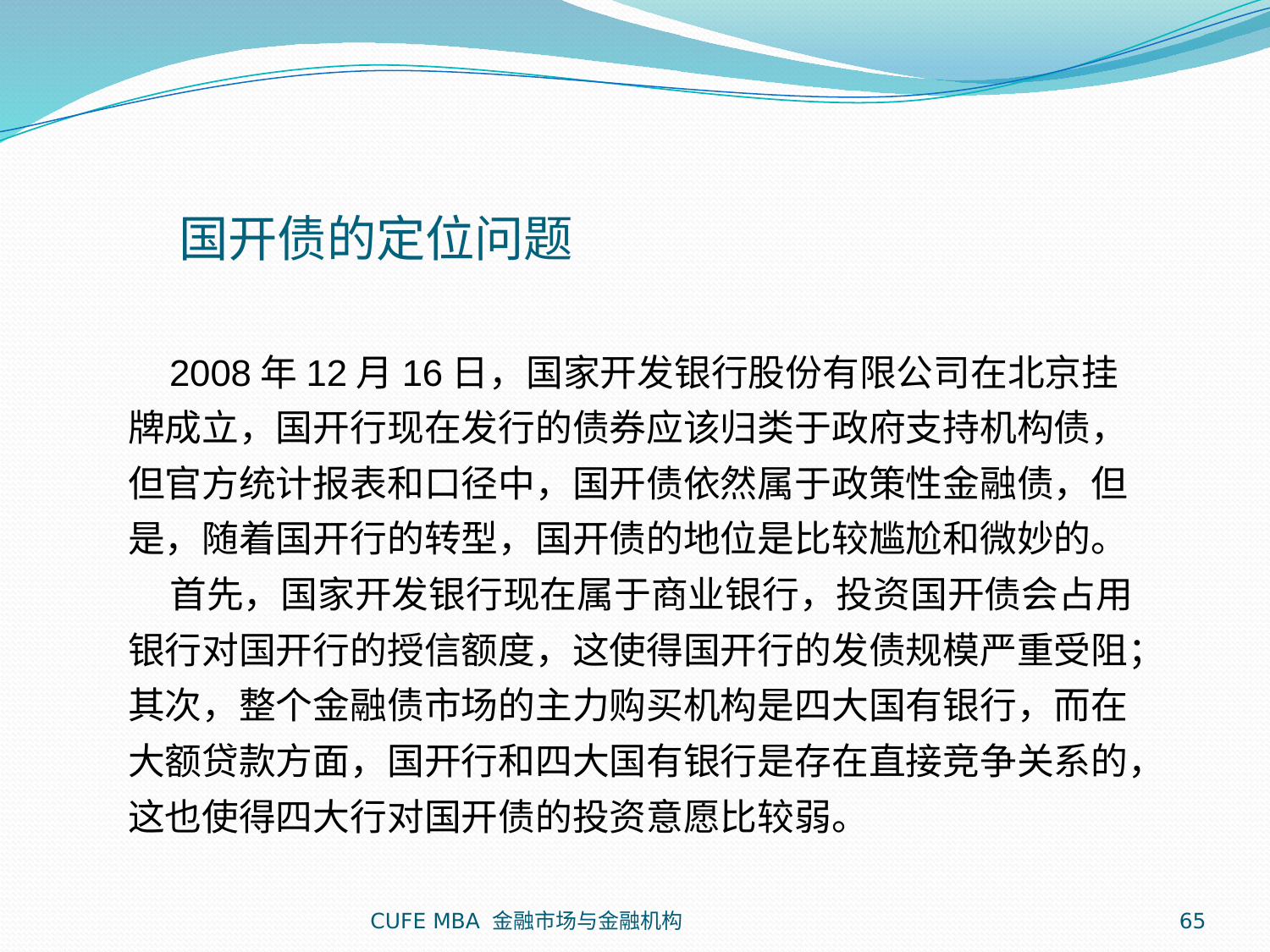

国开债的定位问题
    2008年12月16日，国家开发银行股份有限公司在北京挂牌成立，国开行现在发行的债券应该归类于政府支持机构债，但官方统计报表和口径中，国开债依然属于政策性金融债，但是，随着国开行的转型，国开债的地位是比较尴尬和微妙的。
    首先，国家开发银行现在属于商业银行，投资国开债会占用银行对国开行的授信额度，这使得国开行的发债规模严重受阻；其次，整个金融债市场的主力购买机构是四大国有银行，而在大额贷款方面，国开行和四大国有银行是存在直接竞争关系的，这也使得四大行对国开债的投资意愿比较弱。
CUFE MBA 金融市场与金融机构
65